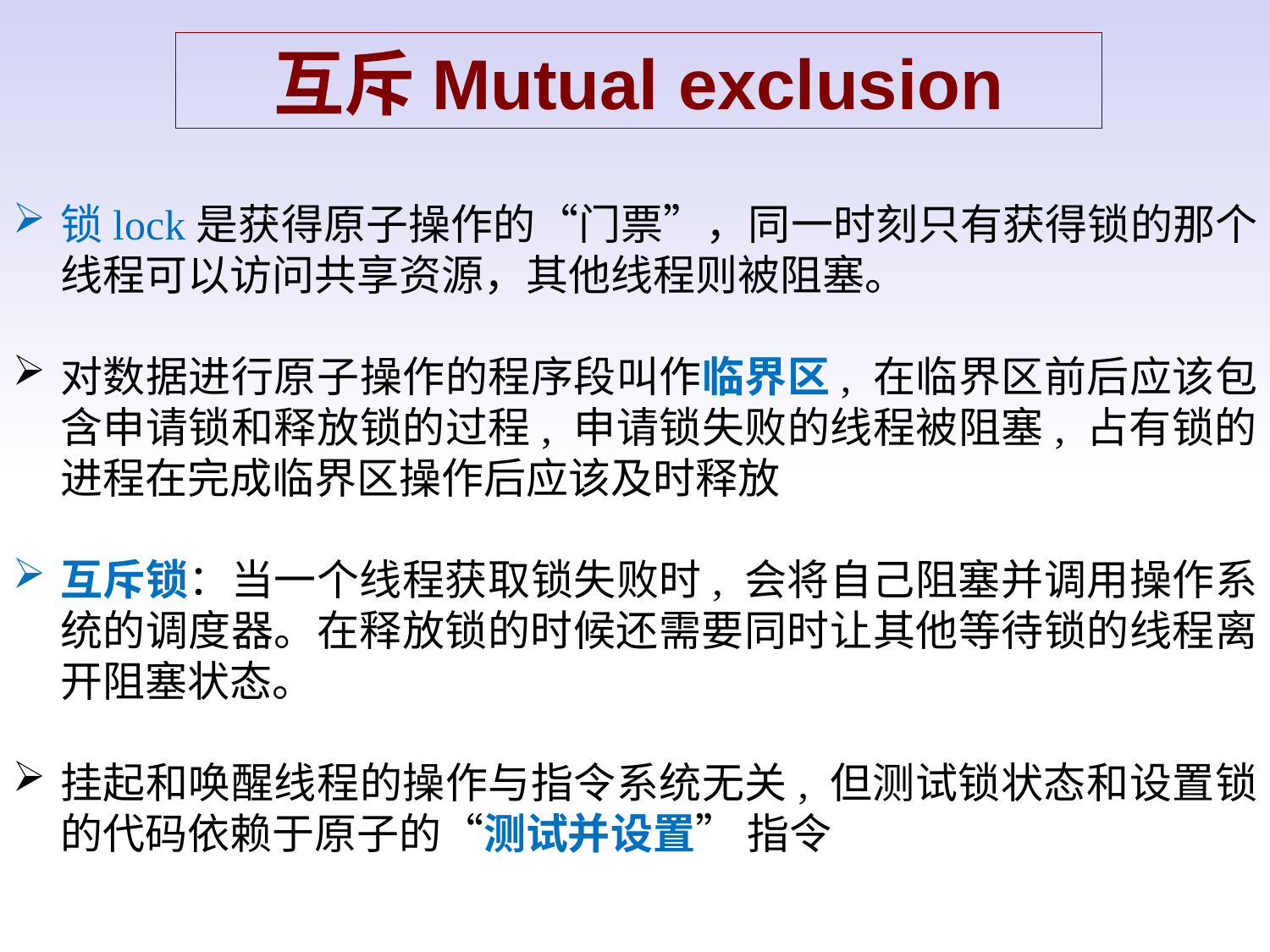

互斥Mutual exclusion
锁lock是获得原子操作的“门票”，同一时刻只有获得锁的那个线程可以访问共享资源，其他线程则被阻塞。

对数据进行原子操作的程序段叫作临界区, 在临界区前后应该包含申请锁和释放锁的过程, 申请锁失败的线程被阻塞, 占有锁的进程在完成临界区操作后应该及时释放

互斥锁：当一个线程获取锁失败时, 会将自己阻塞并调用操作系统的调度器。在释放锁的时候还需要同时让其他等待锁的线程离开阻塞状态。

挂起和唤醒线程的操作与指令系统无关, 但测试锁状态和设置锁的代码依赖于原子的“测试并设置” 指令